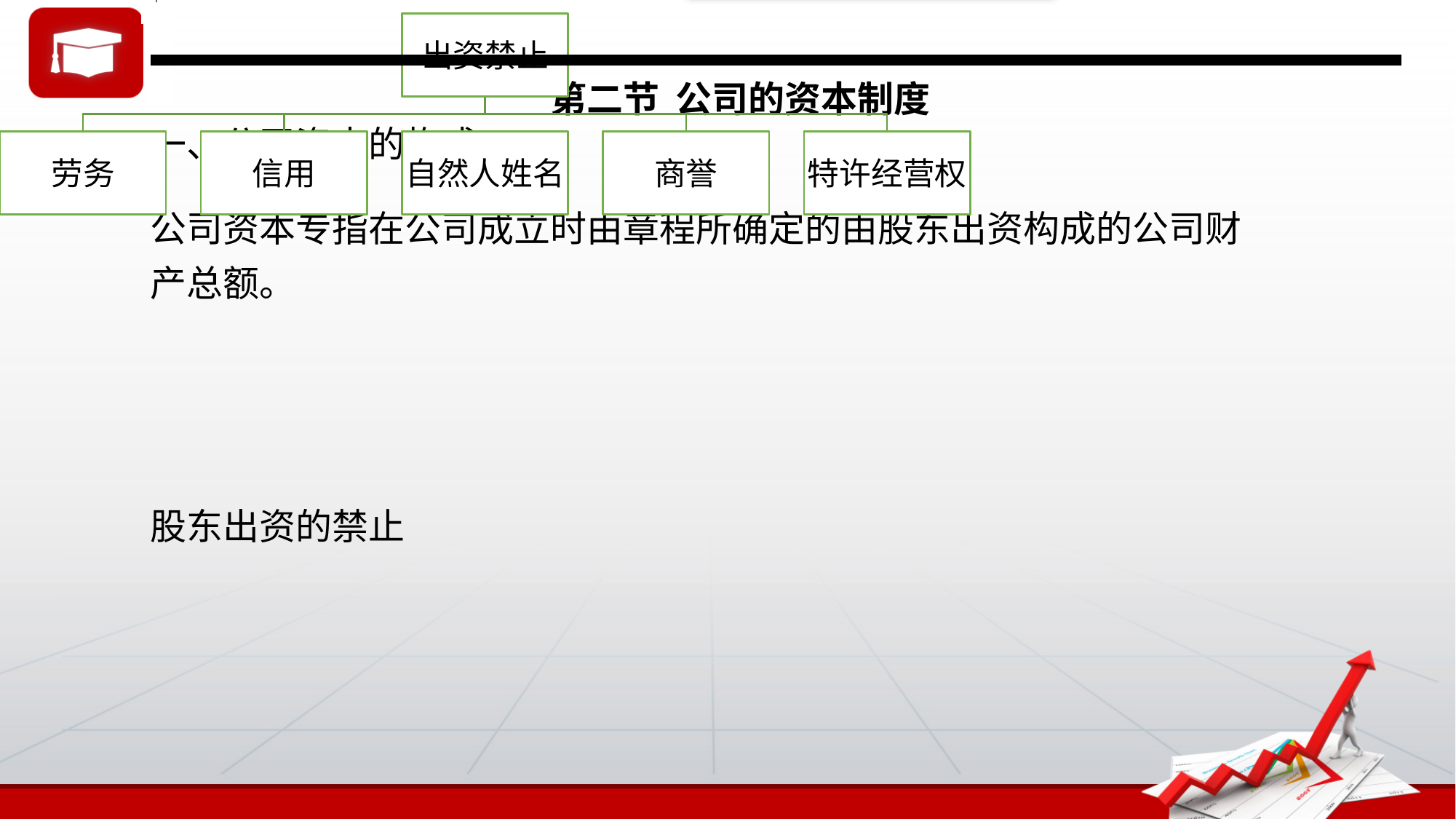

一、公司资本的构成
公司资本专指在公司成立时由章程所确定的由股东出资构成的公司财产总额。

股东出资的禁止

# 第二节  公司的资本制度
公司的资本构成
货币
实物
知识产权
土地使用权
其他
出资禁止
劳务
信用
自然人姓名
商誉
特许经营权